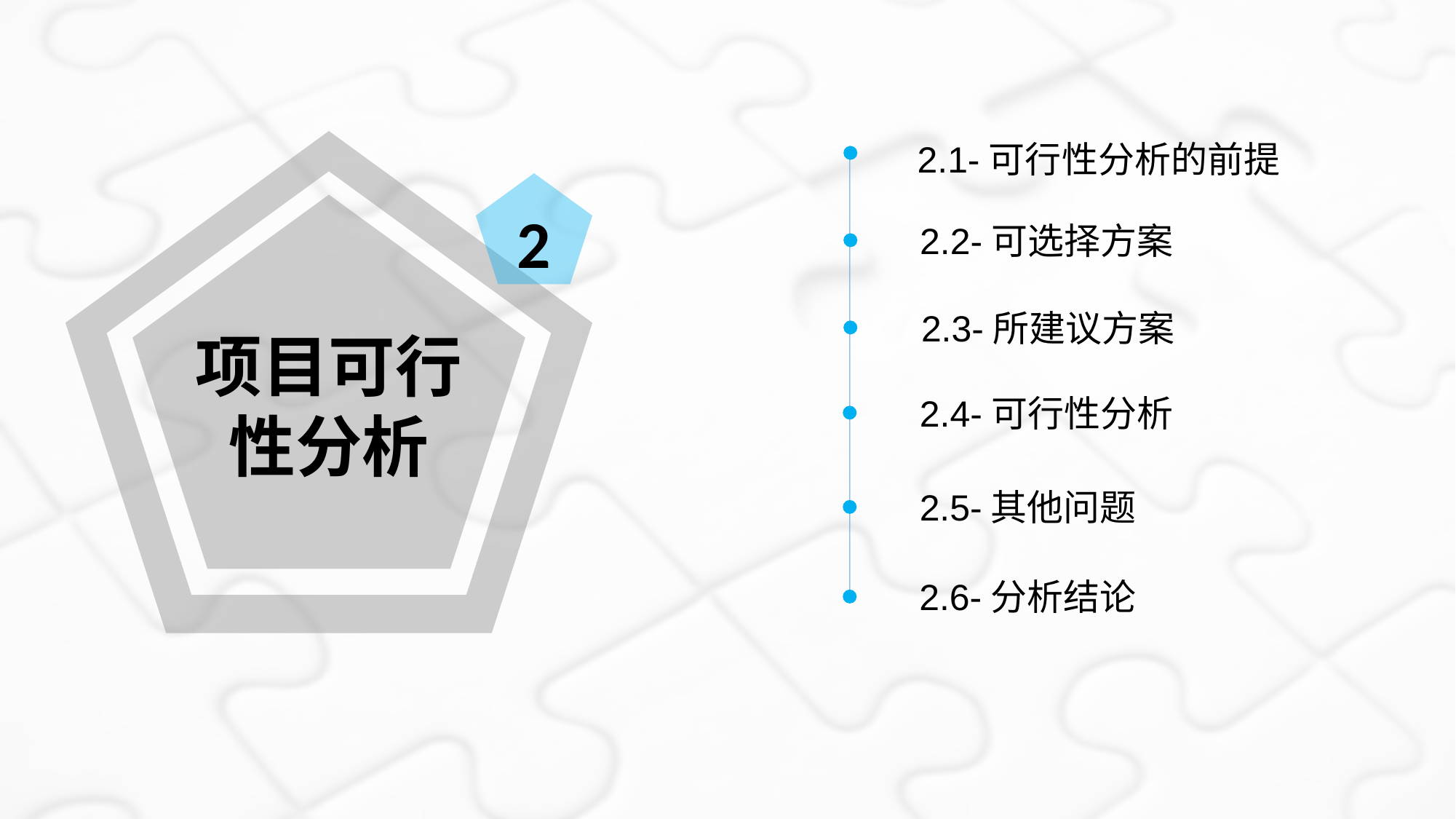

2.1-可行性分析的前提

2

2.2-可选择方案

2.3-所建议方案
项目可行性分析

2.4-可行性分析

2.5-其他问题

2.6-分析结论